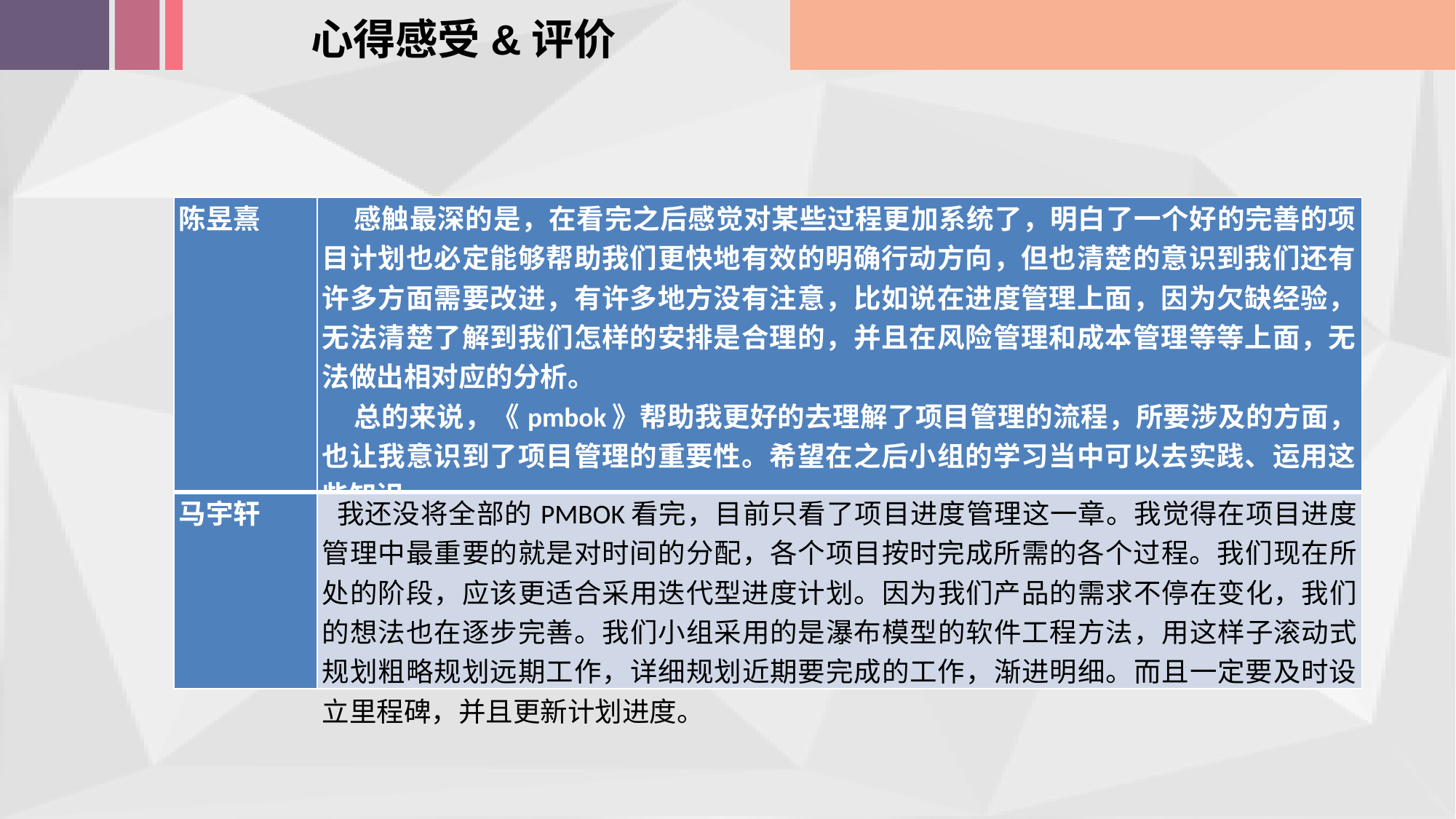

心得感受&评价
| 陈昱熹 | 感触最深的是，在看完之后感觉对某些过程更加系统了，明白了一个好的完善的项目计划也必定能够帮助我们更快地有效的明确行动方向，但也清楚的意识到我们还有许多方面需要改进，有许多地方没有注意，比如说在进度管理上面，因为欠缺经验，无法清楚了解到我们怎样的安排是合理的，并且在风险管理和成本管理等等上面，无法做出相对应的分析。 总的来说，《pmbok》帮助我更好的去理解了项目管理的流程，所要涉及的方面，也让我意识到了项目管理的重要性。希望在之后小组的学习当中可以去实践、运用这些知识。 |
| --- | --- |
| 马宇轩 | 我还没将全部的PMBOK看完，目前只看了项目进度管理这一章。我觉得在项目进度管理中最重要的就是对时间的分配，各个项目按时完成所需的各个过程。我们现在所处的阶段，应该更适合采用迭代型进度计划。因为我们产品的需求不停在变化，我们的想法也在逐步完善。我们小组采用的是瀑布模型的软件工程方法，用这样子滚动式规划粗略规划远期工作，详细规划近期要完成的工作，渐进明细。而且一定要及时设立里程碑，并且更新计划进度。 |